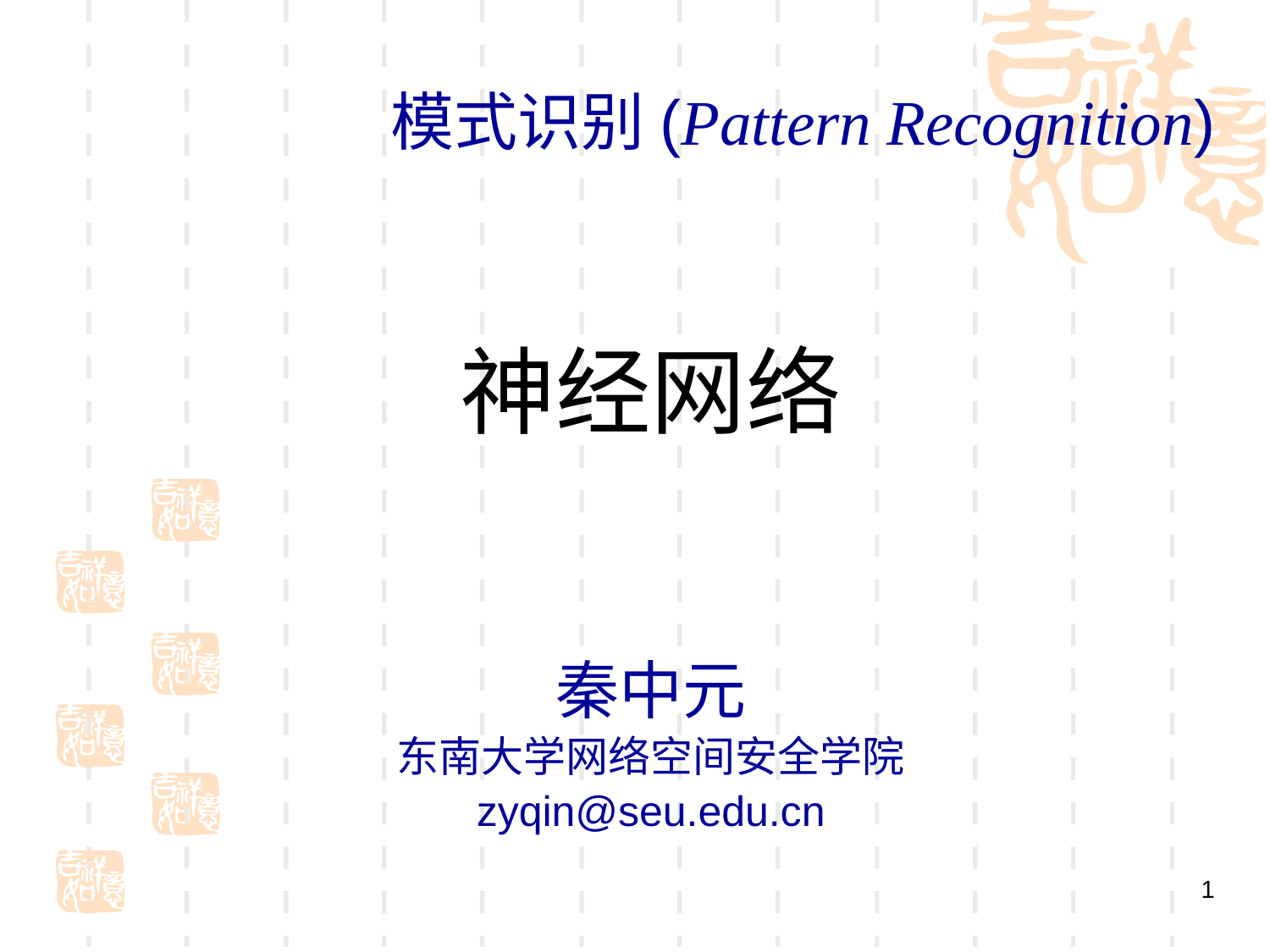

# 模式识别(Pattern Recognition)

神经网络

秦中元
东南大学网络空间安全学院
zyqin@seu.edu.cn
1